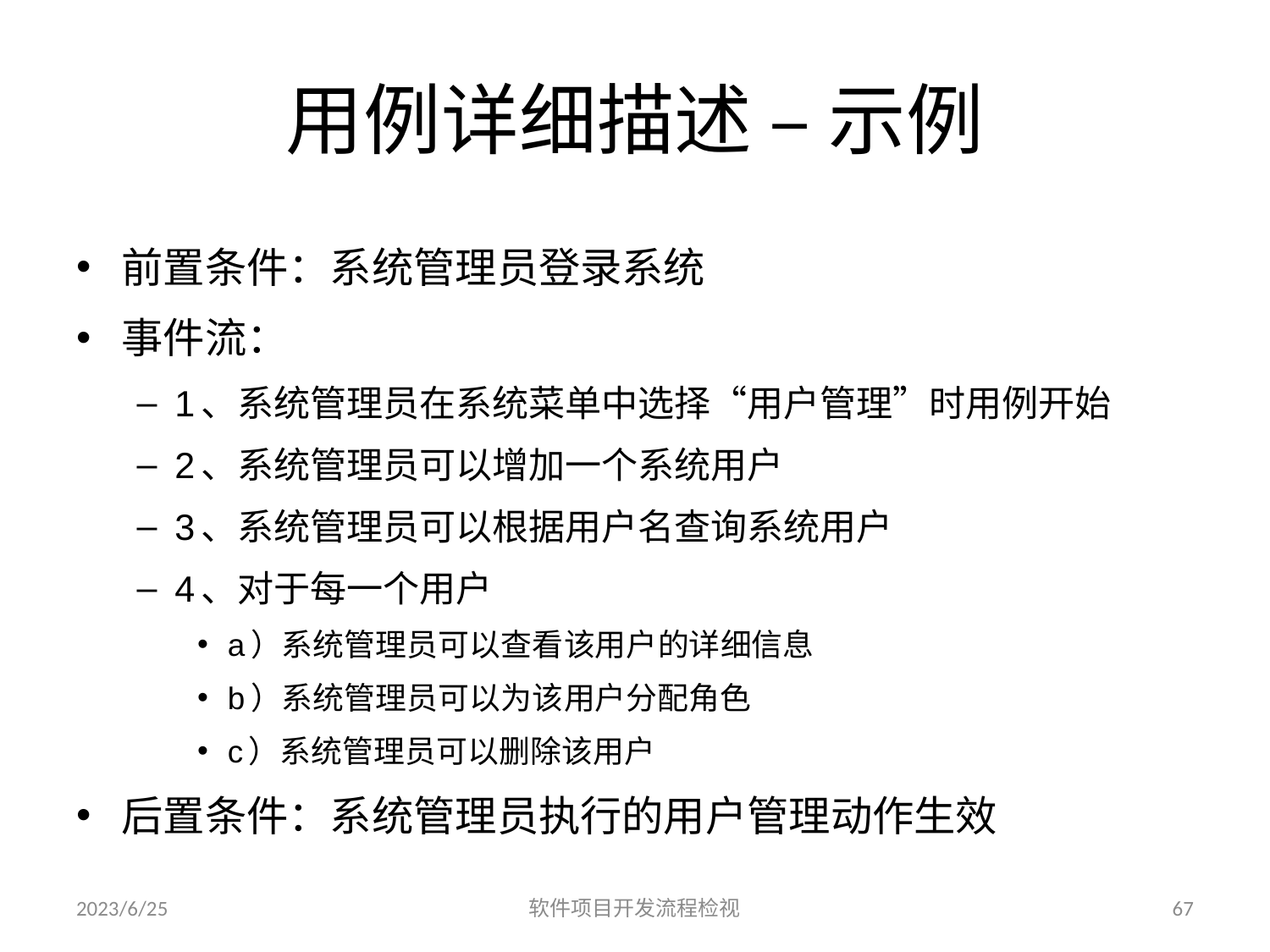

# 用例详细描述 – 示例
前置条件：系统管理员登录系统
事件流：
1、系统管理员在系统菜单中选择“用户管理”时用例开始
2、系统管理员可以增加一个系统用户
3、系统管理员可以根据用户名查询系统用户
4、对于每一个用户
a）系统管理员可以查看该用户的详细信息
b）系统管理员可以为该用户分配角色
c）系统管理员可以删除该用户
后置条件：系统管理员执行的用户管理动作生效
2023/6/25
软件项目开发流程检视
67